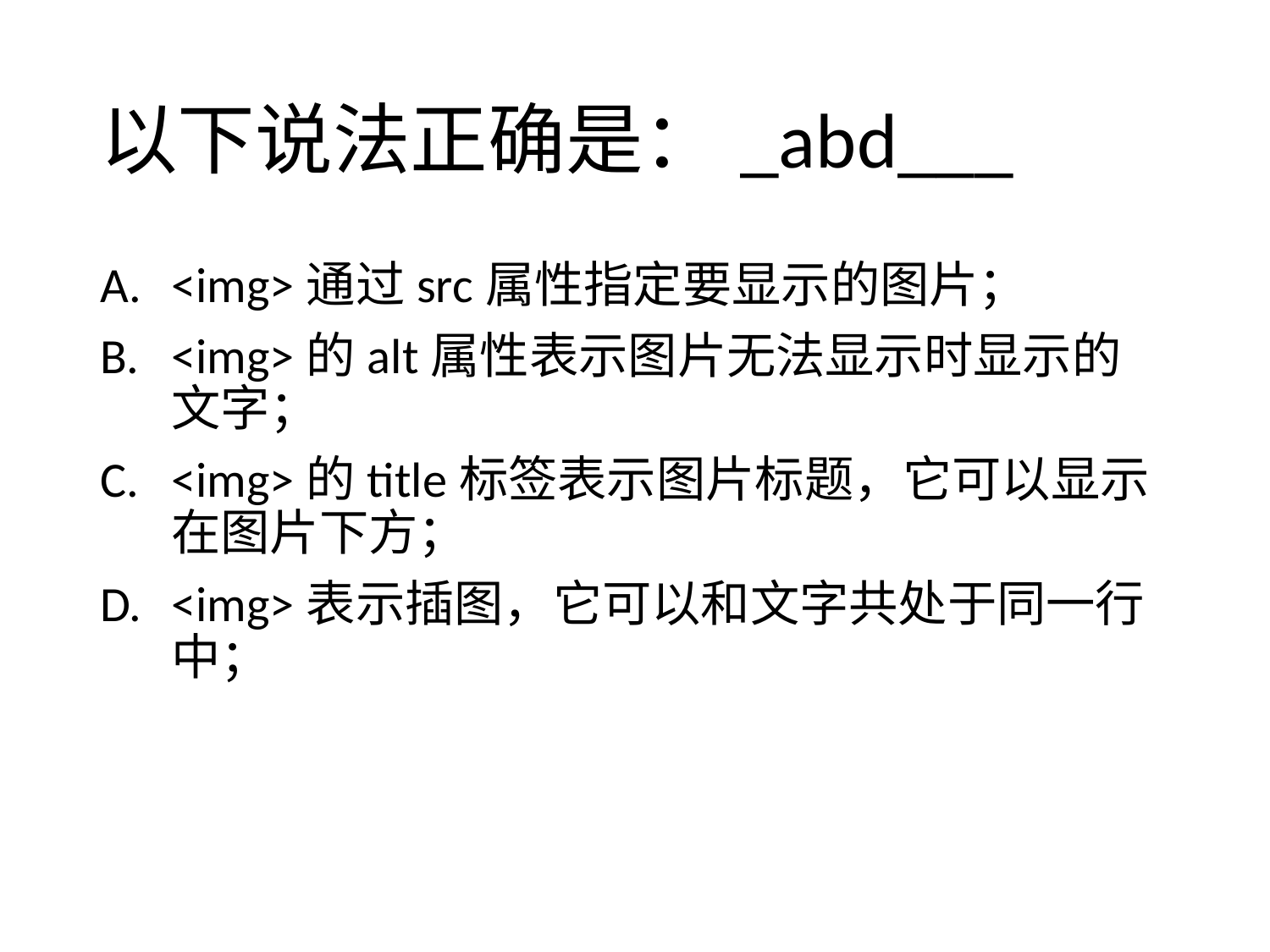

# 以下说法正确是：_abd___
<img>通过src属性指定要显示的图片；
<img>的alt属性表示图片无法显示时显示的文字；
<img>的title标签表示图片标题，它可以显示在图片下方；
<img>表示插图，它可以和文字共处于同一行中；